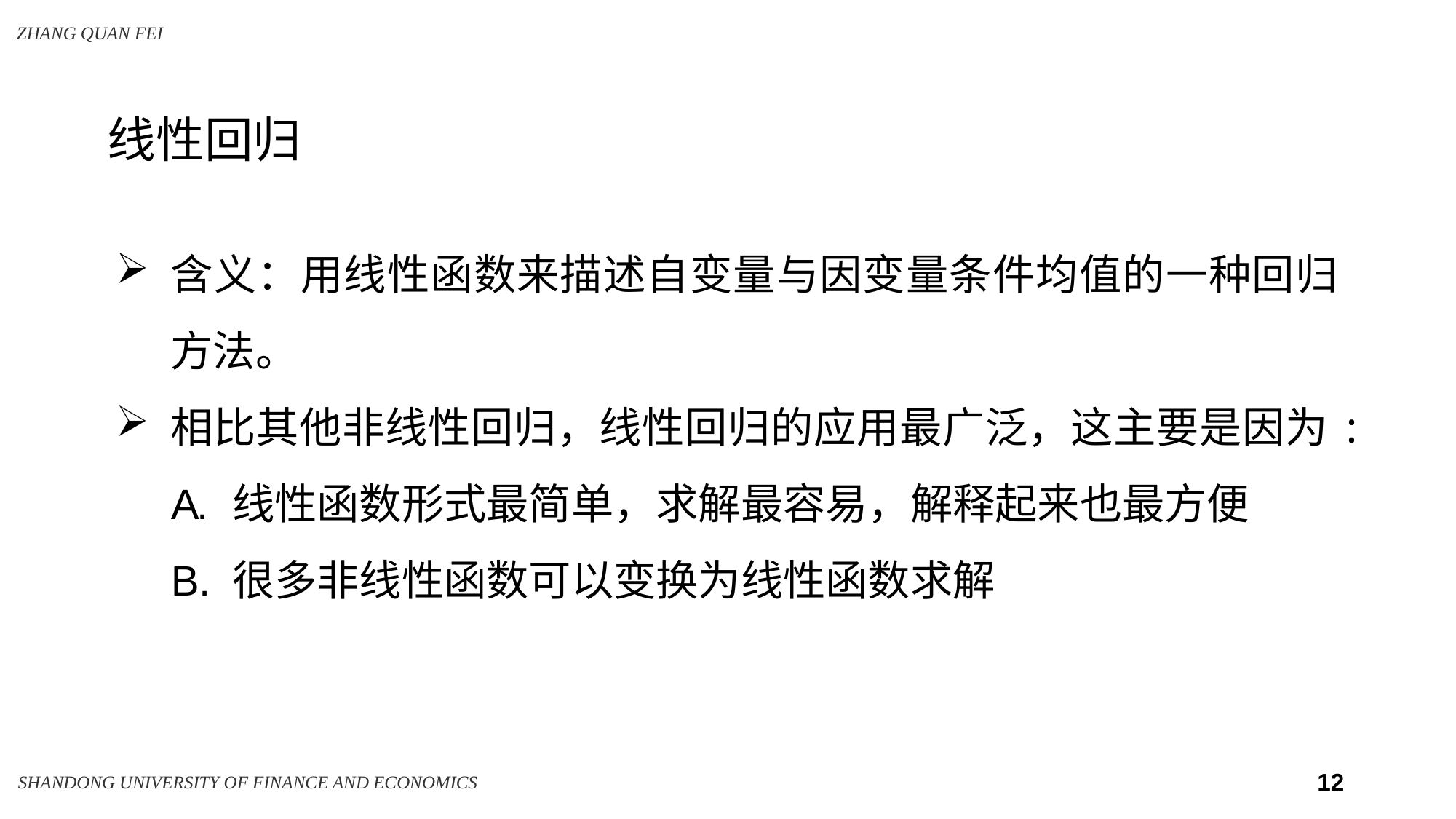

线性回归
含义：用线性函数来描述自变量与因变量条件均值的一种回归方法。
相比其他非线性回归，线性回归的应用最广泛，这主要是因为:
线性函数形式最简单，求解最容易，解释起来也最方便
很多非线性函数可以变换为线性函数求解
12